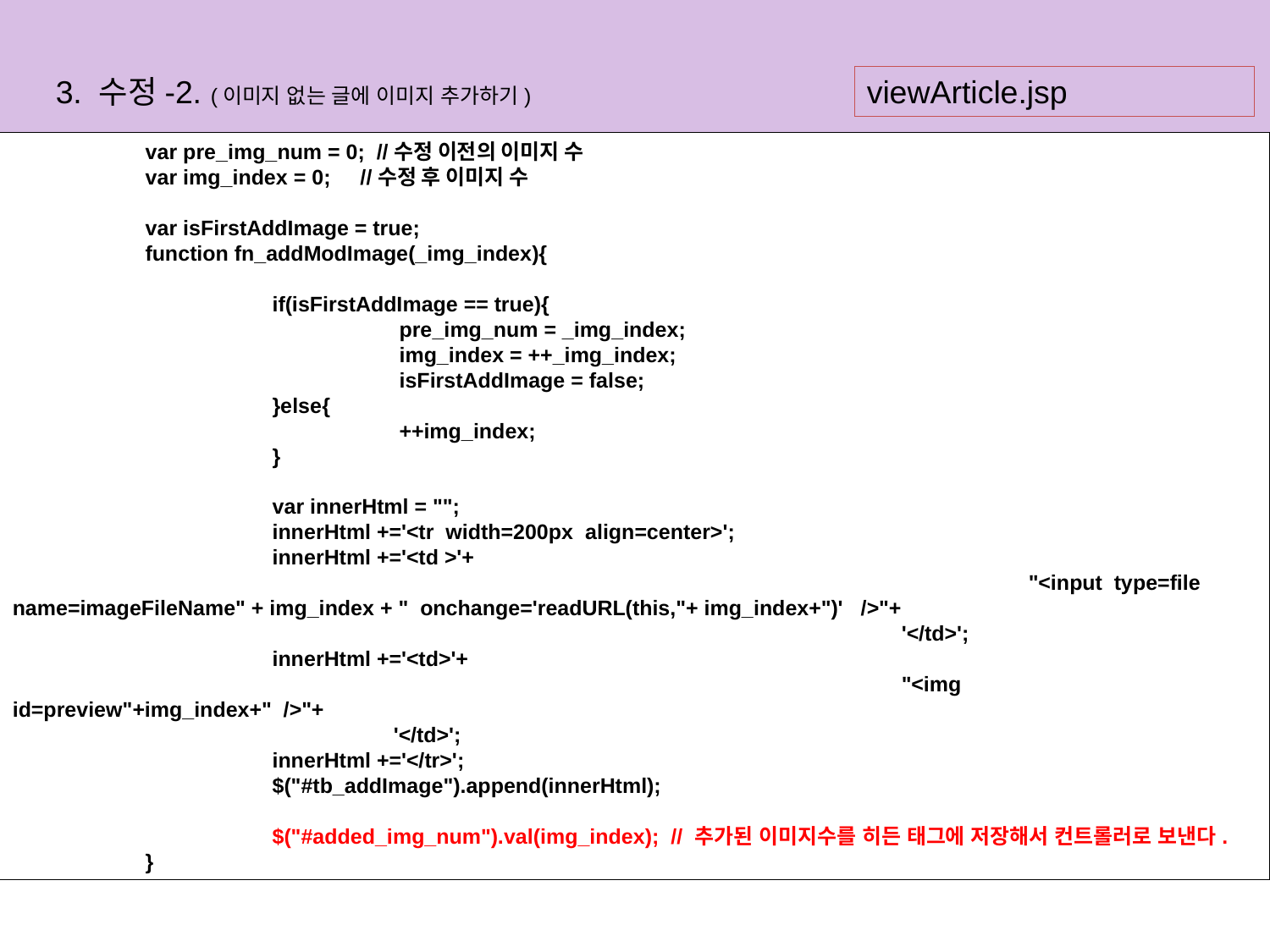

viewArticle.jsp
3. 수정-2. (이미지 없는 글에 이미지 추가하기)
	 var pre_img_num = 0;  //수정 이전의 이미지 수
	 var img_index = 0;     //수정 후 이미지 수

	 var isFirstAddImage = true;
	 function fn_addModImage(_img_index){

		 if(isFirstAddImage == true){
			 pre_img_num = _img_index;
			 img_index = ++_img_index;
			 isFirstAddImage = false;
		 }else{
			 ++img_index;
		 }

		 var innerHtml = "";
		 innerHtml +='<tr  width=200px  align=center>';
		 innerHtml +='<td >'+
		 						"<input  type=file  name=imageFileName" + img_index + "  onchange='readURL(this,"+ img_index+")'   />"+
		 					'</td>';
		 innerHtml +='<td>'+
							"<img  id=preview"+img_index+"  />"+
		                   	'</td>';
		 innerHtml +='</tr>';
		 $("#tb_addImage").append(innerHtml);

		 $("#added_img_num").val(img_index);  // 추가된 이미지수를 히든 태그에 저장해서 컨트롤러로 보낸다.
	 }